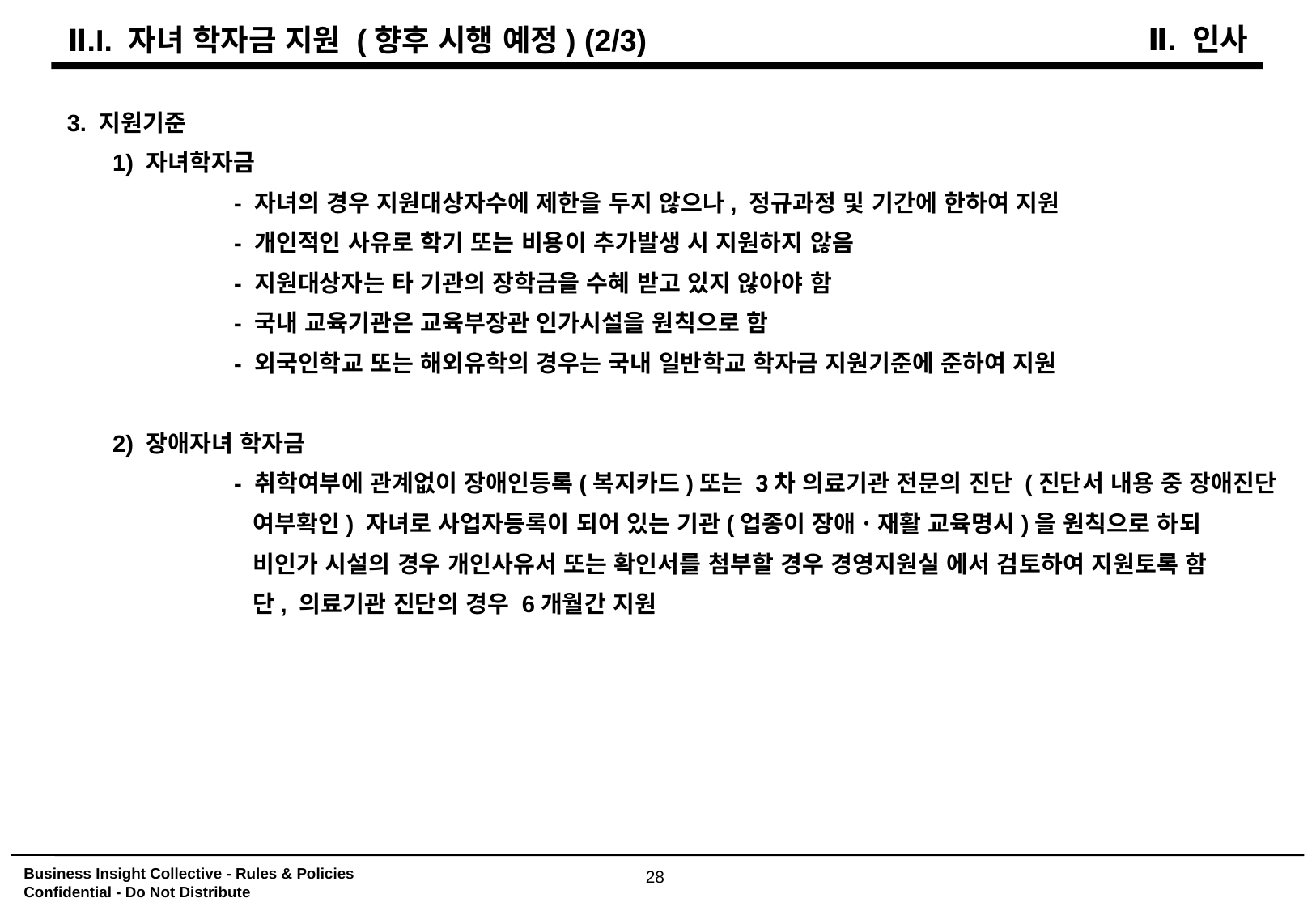

Ⅱ. 인사
Ⅱ.I. 자녀 학자금 지원 (향후 시행 예정) (2/3)
3. 지원기준
	1) 자녀학자금
		- 자녀의 경우 지원대상자수에 제한을 두지 않으나, 정규과정 및 기간에 한하여 지원
		- 개인적인 사유로 학기 또는 비용이 추가발생 시 지원하지 않음
		- 지원대상자는 타 기관의 장학금을 수혜 받고 있지 않아야 함
		- 국내 교육기관은 교육부장관 인가시설을 원칙으로 함
		- 외국인학교 또는 해외유학의 경우는 국내 일반학교 학자금 지원기준에 준하여 지원

	2) 장애자녀 학자금
		- 취학여부에 관계없이 장애인등록(복지카드)또는 3차 의료기관 전문의 진단 (진단서 내용 중 장애진단
		  여부확인) 자녀로 사업자등록이 되어 있는 기관(업종이 장애ㆍ재활 교육명시)을 원칙으로 하되
		  비인가 시설의 경우 개인사유서 또는 확인서를 첨부할 경우 경영지원실 에서 검토하여 지원토록 함
		  단, 의료기관 진단의 경우 6개월간 지원